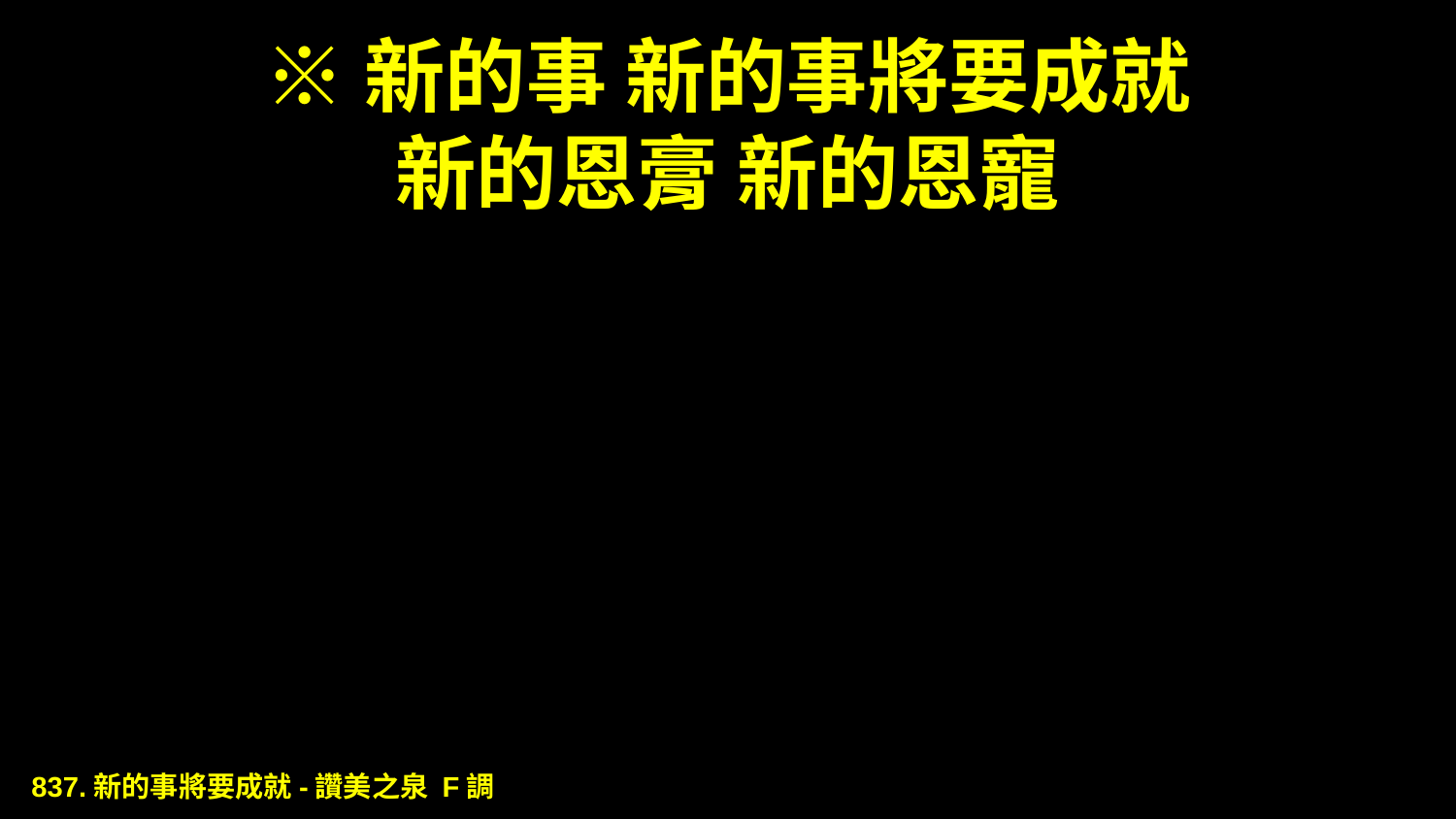

# ※新的事 新的事將要成就 新的恩膏 新的恩寵
837.新的事將要成就-讚美之泉 F調